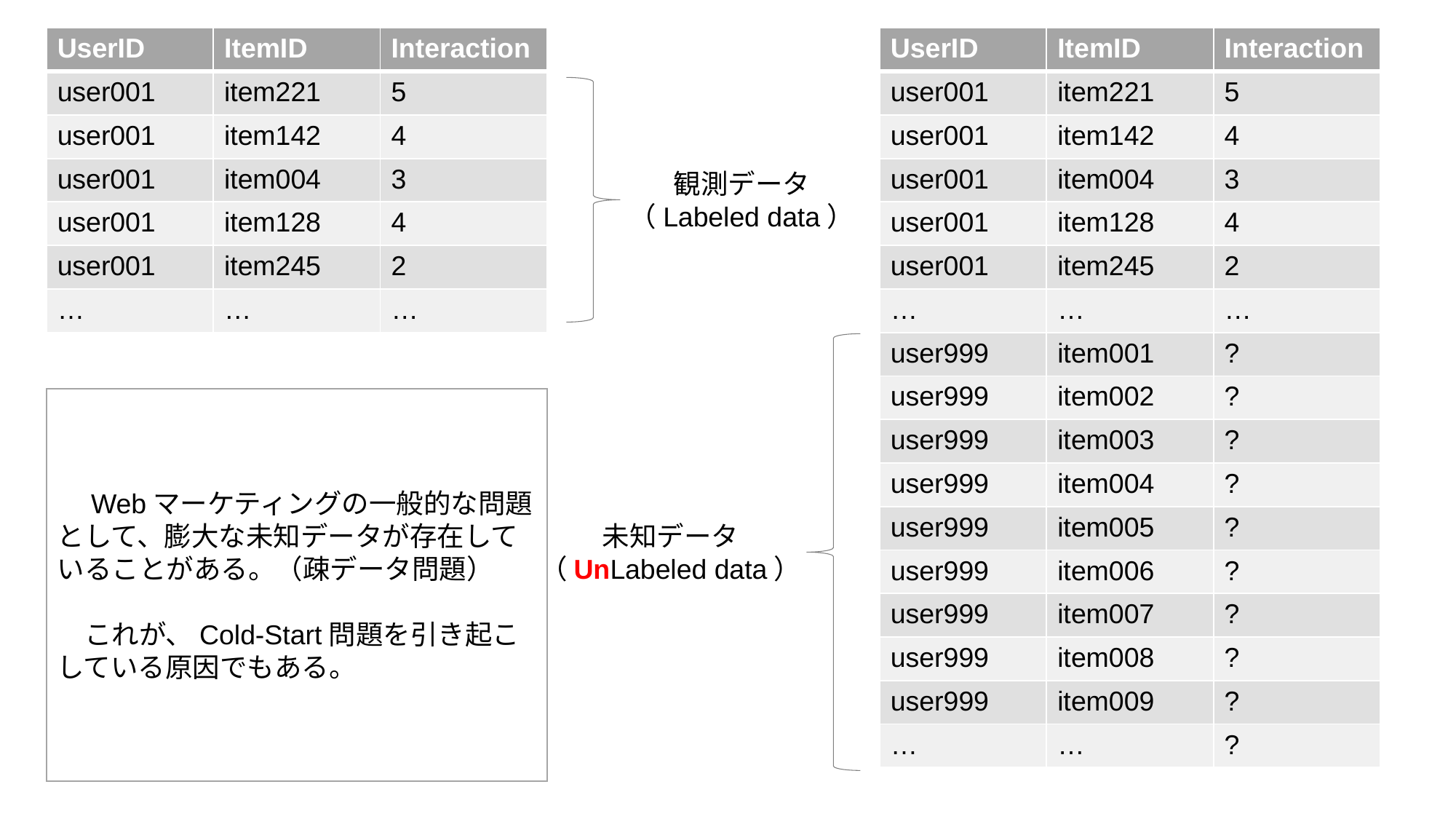

| UserID | ItemID | Interaction |
| --- | --- | --- |
| user001 | item221 | 5 |
| user001 | item142 | 4 |
| user001 | item004 | 3 |
| user001 | item128 | 4 |
| user001 | item245 | 2 |
| … | … | … |
| UserID | ItemID | Interaction |
| --- | --- | --- |
| user001 | item221 | 5 |
| user001 | item142 | 4 |
| user001 | item004 | 3 |
| user001 | item128 | 4 |
| user001 | item245 | 2 |
| … | … | … |
| user999 | item001 | ? |
| user999 | item002 | ? |
| user999 | item003 | ? |
| user999 | item004 | ? |
| user999 | item005 | ? |
| user999 | item006 | ? |
| user999 | item007 | ? |
| user999 | item008 | ? |
| user999 | item009 | ? |
| … | … | ? |

観測データ
（Labeled data）

　Webマーケティングの一般的な問題として、膨大な未知データが存在していることがある。（疎データ問題）

　これが、Cold-Start問題を引き起こしている原因でもある。
未知データ
（UnLabeled data）